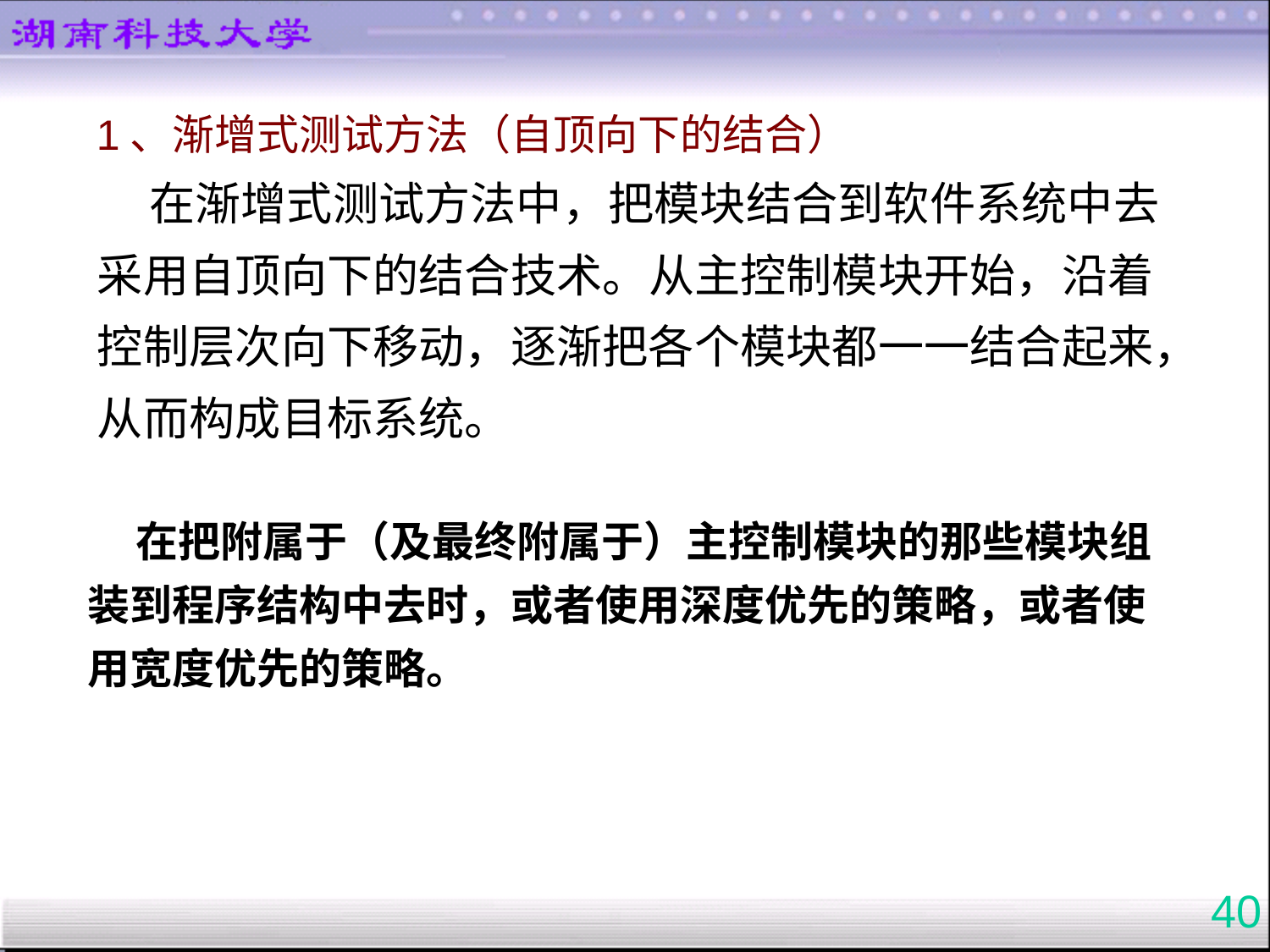

1、渐增式测试方法（自顶向下的结合）
    在渐增式测试方法中，把模块结合到软件系统中去采用自顶向下的结合技术。从主控制模块开始，沿着控制层次向下移动，逐渐把各个模块都一一结合起来，从而构成目标系统。
    在把附属于（及最终附属于）主控制模块的那些模块组装到程序结构中去时，或者使用深度优先的策略，或者使用宽度优先的策略。
40